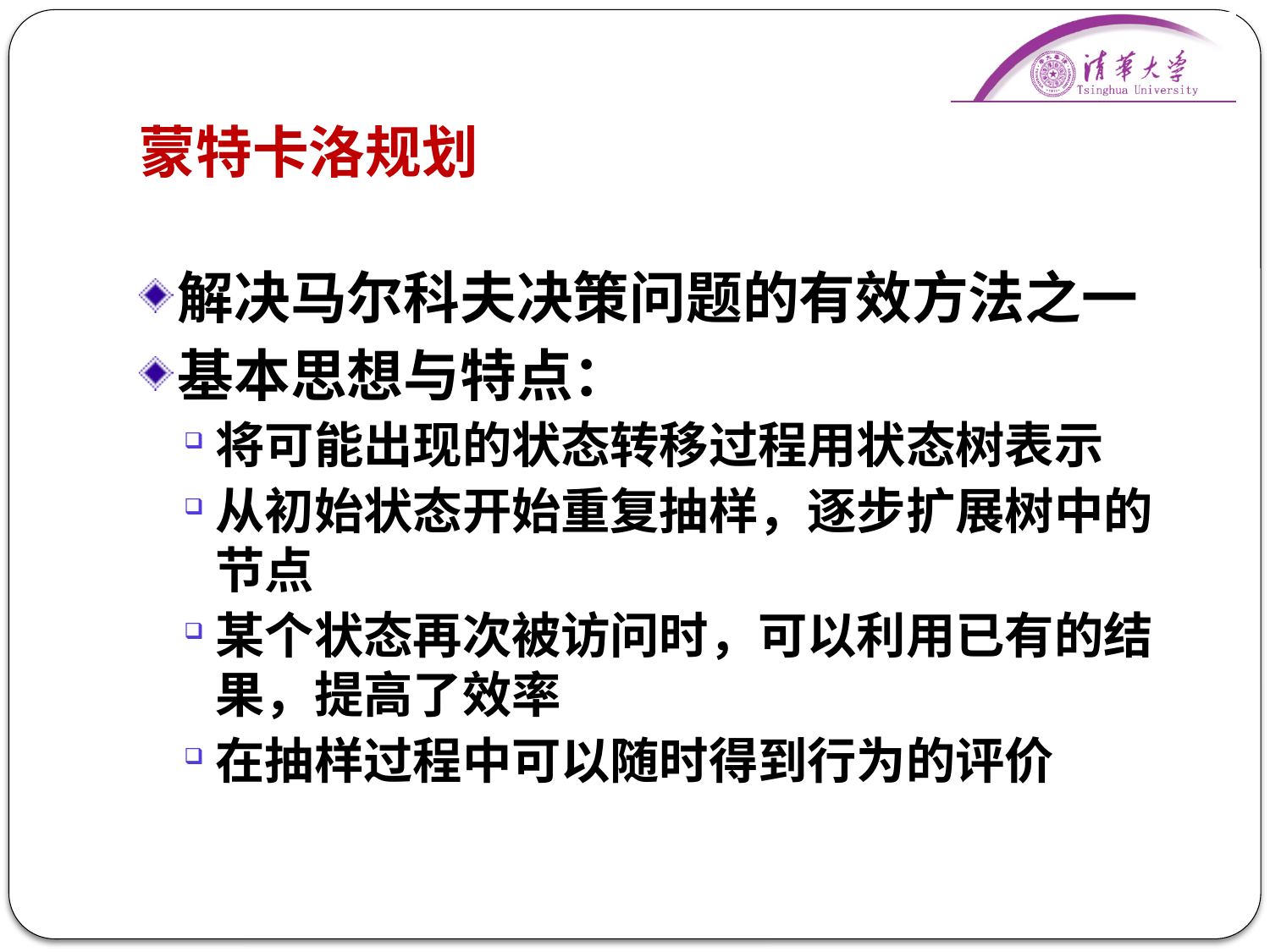

# 蒙特卡洛规划
解决马尔科夫决策问题的有效方法之一
基本思想与特点：
将可能出现的状态转移过程用状态树表示
从初始状态开始重复抽样，逐步扩展树中的节点
某个状态再次被访问时，可以利用已有的结果，提高了效率
在抽样过程中可以随时得到行为的评价
17